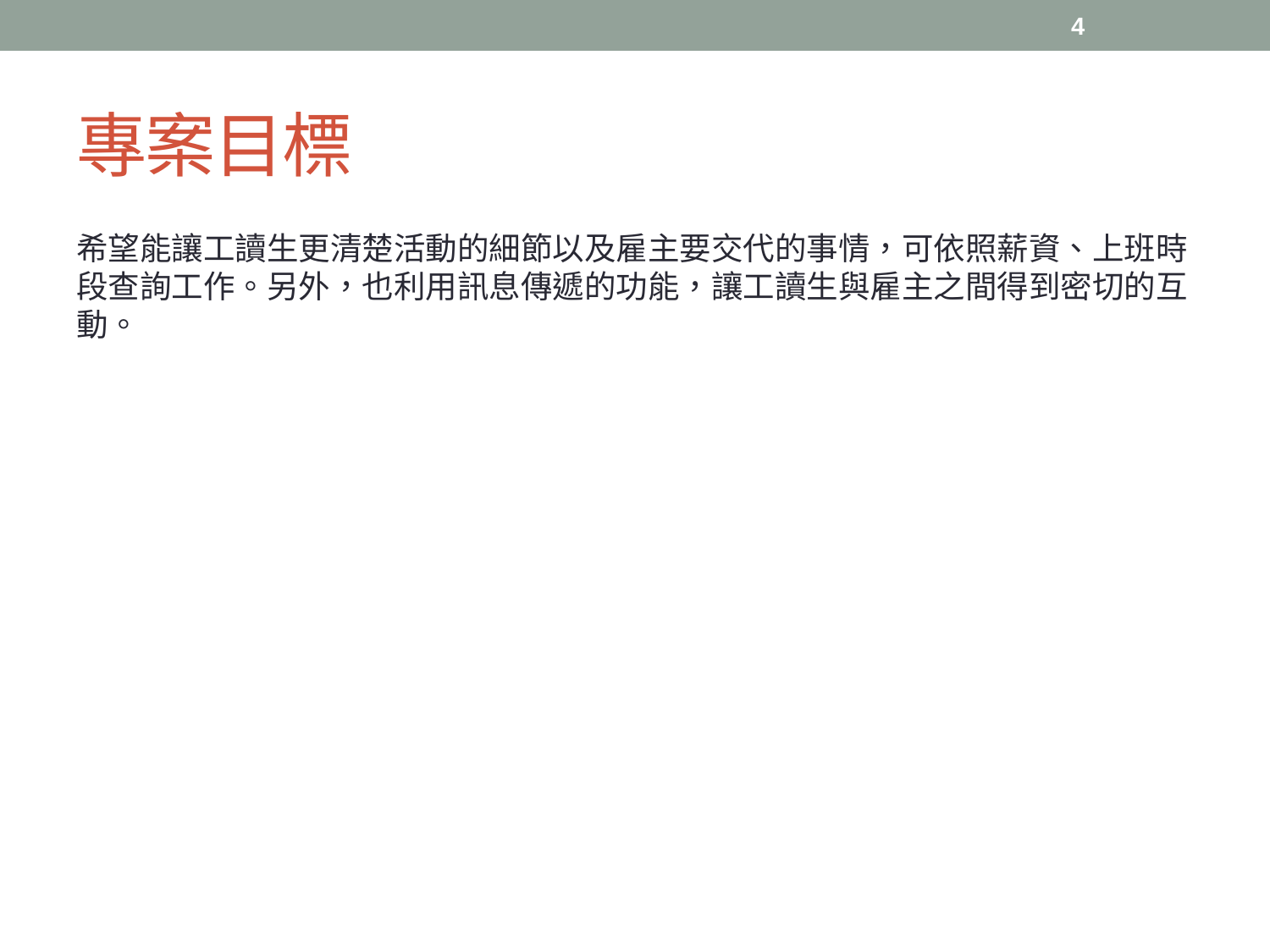

4
# 專案目標
希望能讓工讀生更清楚活動的細節以及雇主要交代的事情，可依照薪資、上班時段查詢工作。另外，也利用訊息傳遞的功能，讓工讀生與雇主之間得到密切的互動。